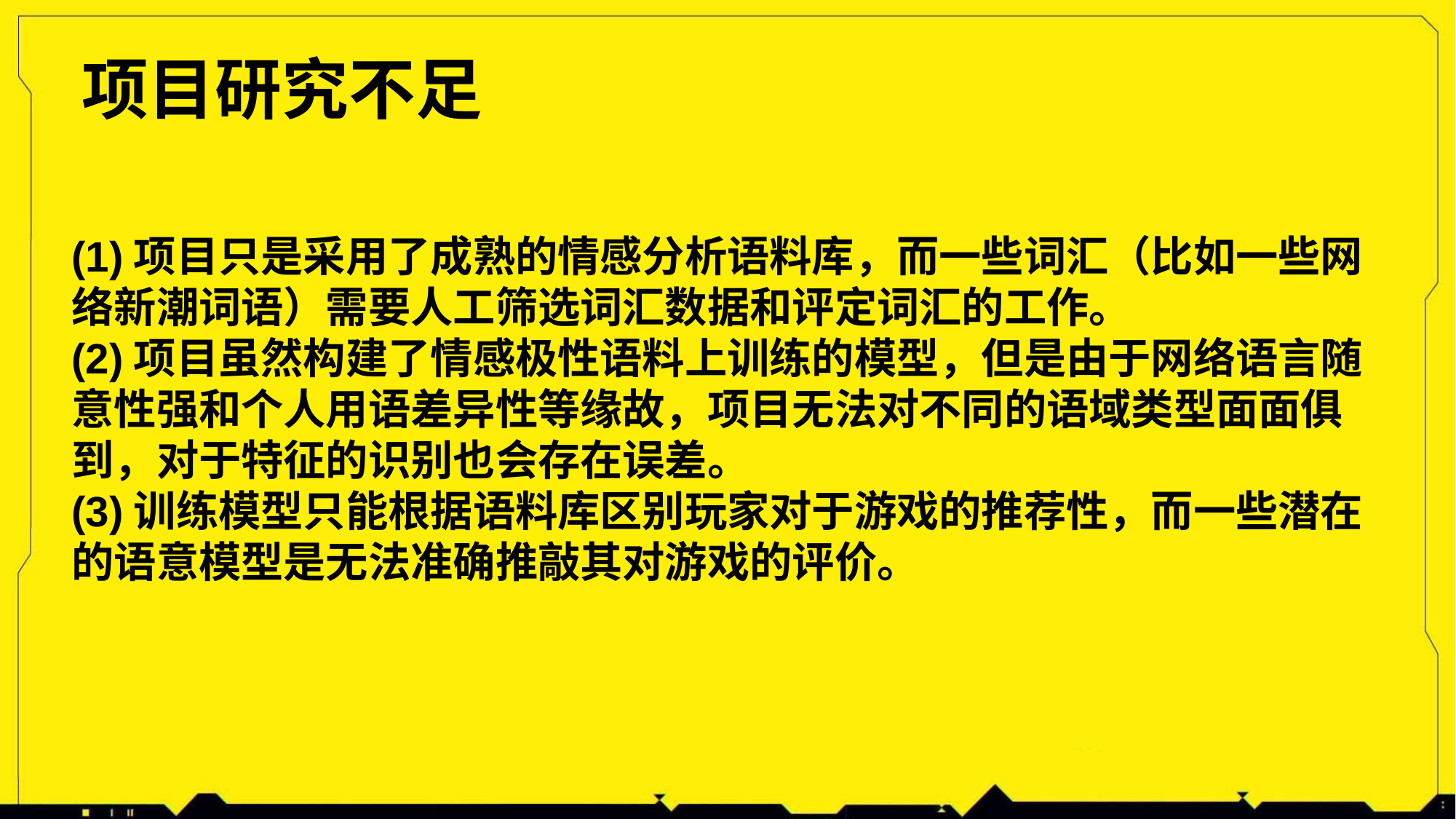

项目研究不足
(1)项目只是采用了成熟的情感分析语料库，而一些词汇（比如一些网络新潮词语）需要人工筛选词汇数据和评定词汇的工作。
(2)项目虽然构建了情感极性语料上训练的模型，但是由于网络语言随意性强和个人用语差异性等缘故，项目无法对不同的语域类型面面俱到，对于特征的识别也会存在误差。
(3)训练模型只能根据语料库区别玩家对于游戏的推荐性，而一些潜在的语意模型是无法准确推敲其对游戏的评价。